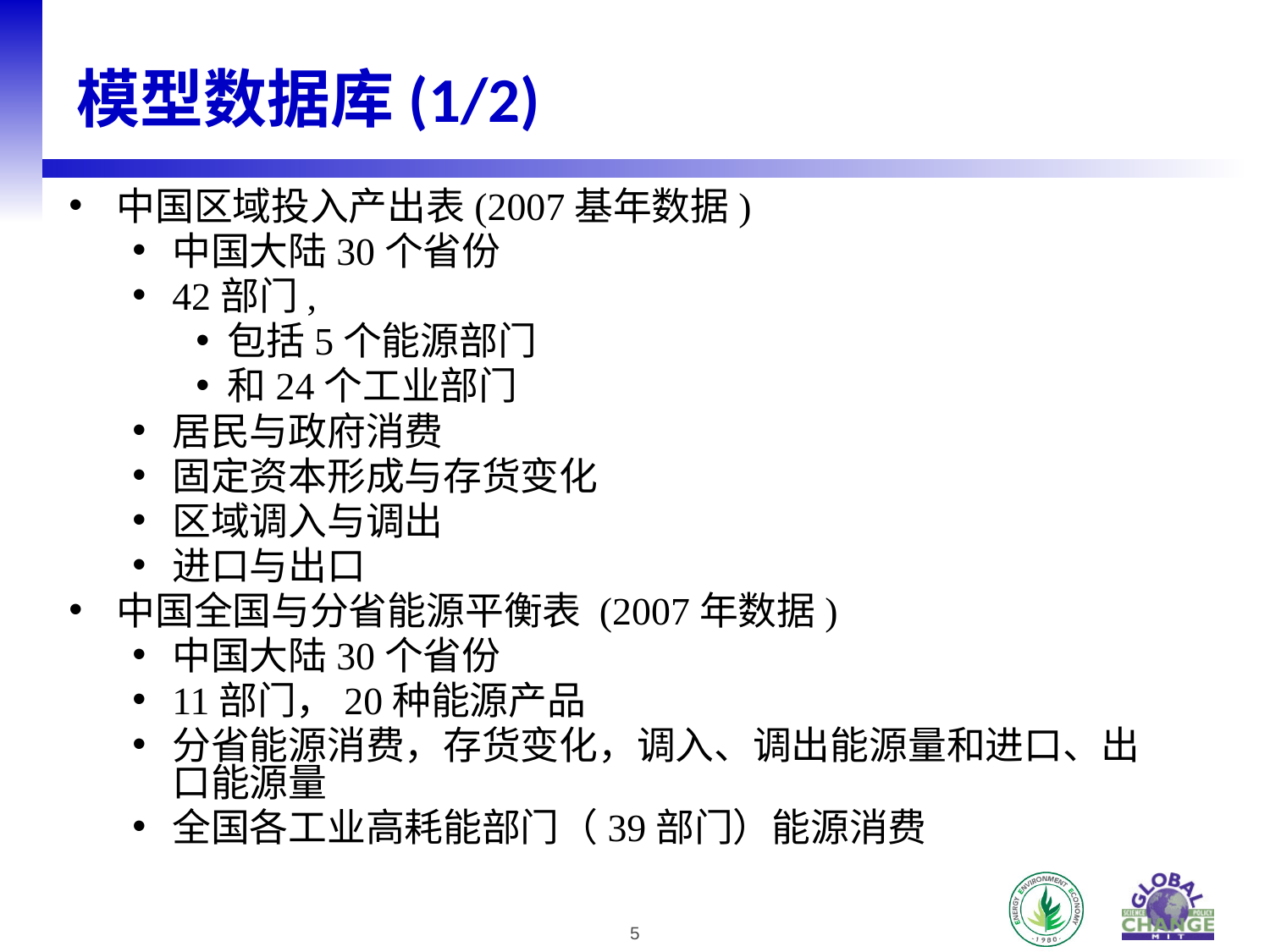

模型数据库(1/2)
中国区域投入产出表(2007基年数据)
中国大陆30个省份
42部门,
包括5个能源部门
和24个工业部门
居民与政府消费
固定资本形成与存货变化
区域调入与调出
进口与出口
中国全国与分省能源平衡表 (2007年数据)
中国大陆30个省份
11部门，20种能源产品
分省能源消费，存货变化，调入、调出能源量和进口、出口能源量
全国各工业高耗能部门（39部门）能源消费